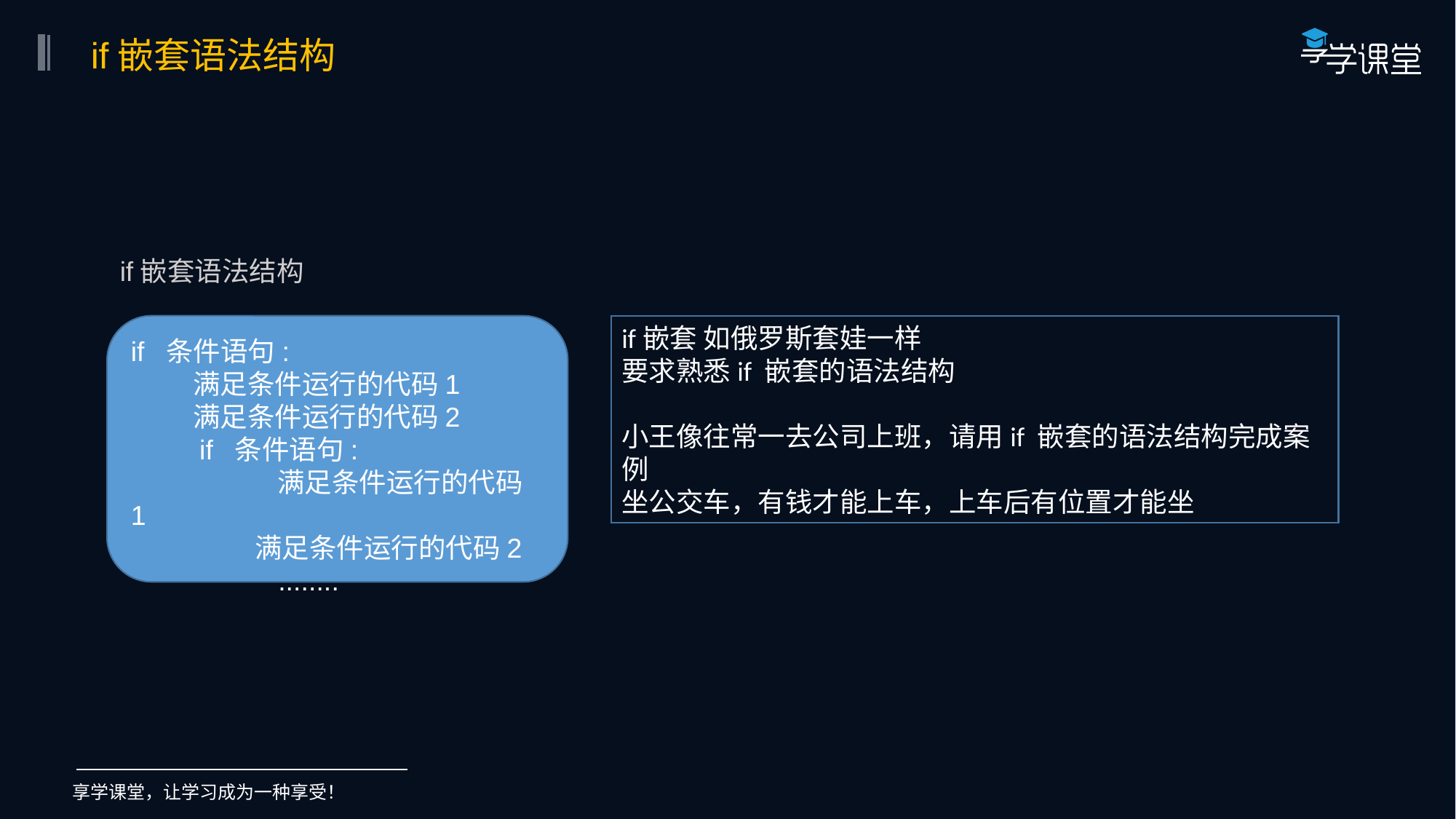

if嵌套语法结构
if嵌套语法结构
if  条件语句:
         满足条件运行的代码1
         满足条件运行的代码2
         if  条件语句:
         	     满足条件运行的代码1
                   满足条件运行的代码2
	     ........
if嵌套 如俄罗斯套娃一样
要求熟悉if 嵌套的语法结构

小王像往常一去公司上班，请用if 嵌套的语法结构完成案例
坐公交车，有钱才能上车，上车后有位置才能坐